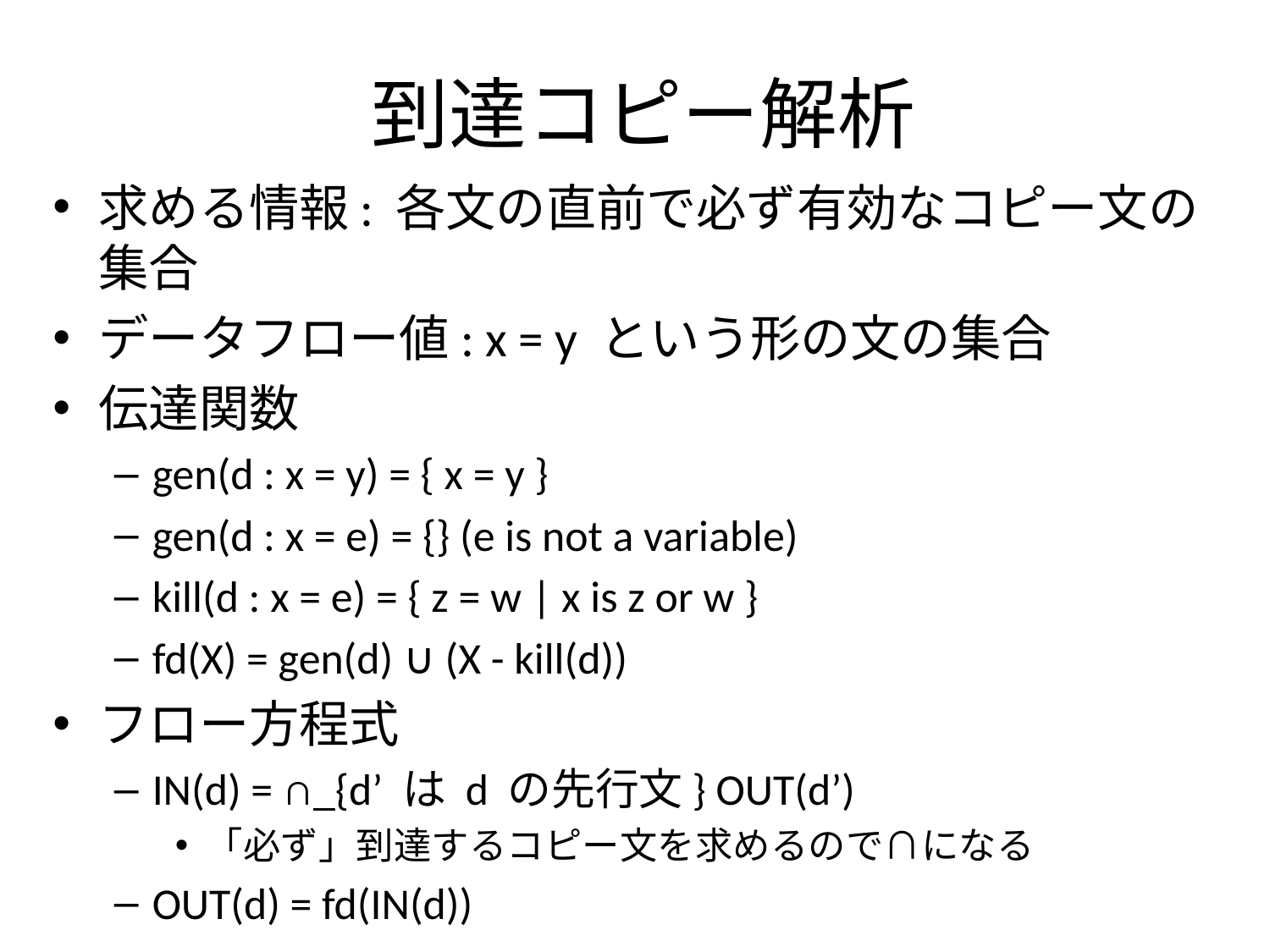

# 到達コピー解析
求める情報: 各文の直前で必ず有効なコピー文の集合
データフロー値: x = y という形の文の集合
伝達関数
gen(d : x = y) = { x = y }
gen(d : x = e) = {} (e is not a variable)
kill(d : x = e) = { z = w | x is z or w }
fd(X) = gen(d) ∪ (X - kill(d))
フロー方程式
IN(d) = ∩_{d’ は d の先行文} OUT(d’)
「必ず」到達するコピー文を求めるので∩になる
OUT(d) = fd(IN(d))